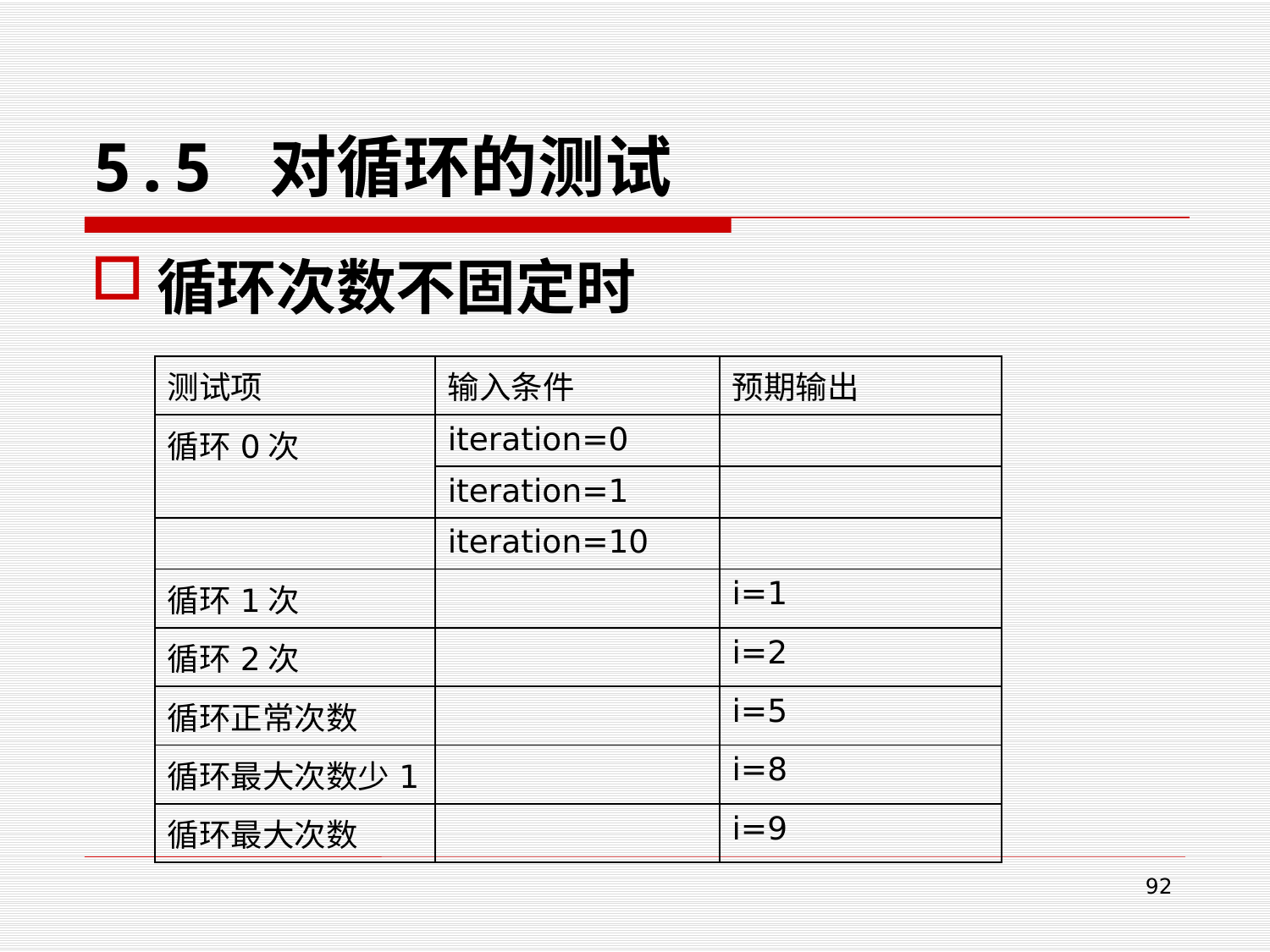

# 5.5 对循环的测试
循环次数不固定时

| 测试项 | 输入条件 | 预期输出 |
| --- | --- | --- |
| 循环0次 | iteration=0 |  |
|  | iteration=1 |  |
|  | iteration=10 |  |
| 循环1次 |  | i=1 |
| 循环2次 |  | i=2 |
| 循环正常次数 |  | i=5 |
| 循环最大次数少1 |  | i=8 |
| 循环最大次数 |  | i=9 |
92